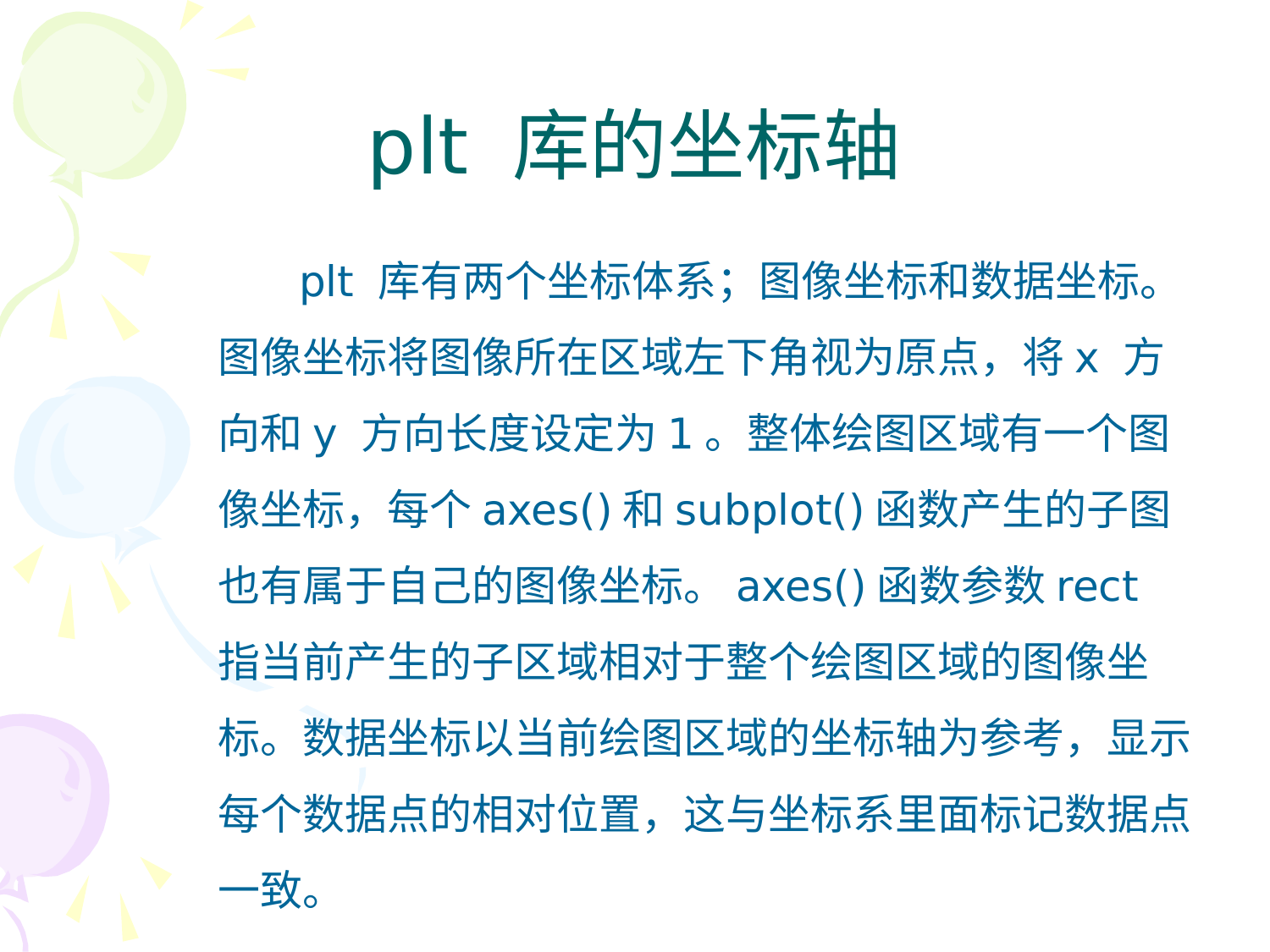

# plt 库的坐标轴
      plt 库有两个坐标体系；图像坐标和数据坐标。图像坐标将图像所在区域左下角视为原点，将x 方向和y 方向长度设定为1。整体绘图区域有一个图像坐标，每个axes()和subplot()函数产生的子图也有属于自己的图像坐标。axes()函数参数rect 指当前产生的子区域相对于整个绘图区域的图像坐标。数据坐标以当前绘图区域的坐标轴为参考，显示每个数据点的相对位置，这与坐标系里面标记数据点一致。